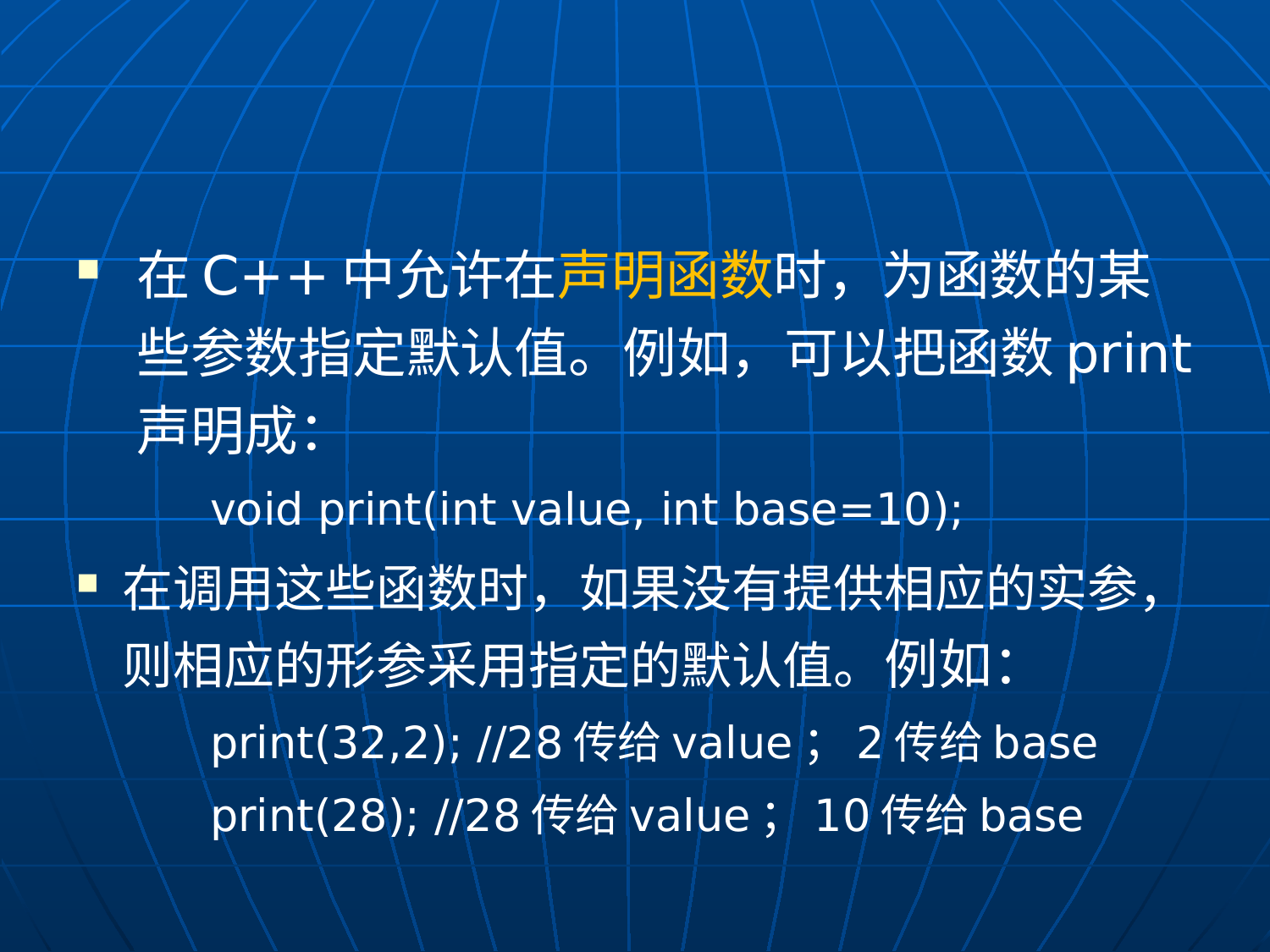

#
在C++中允许在声明函数时，为函数的某些参数指定默认值。例如，可以把函数print声明成：
	void print(int value, int base=10);
在调用这些函数时，如果没有提供相应的实参，则相应的形参采用指定的默认值。例如：
	print(32,2); //28传给value；2传给base
	print(28); //28传给value；10传给base